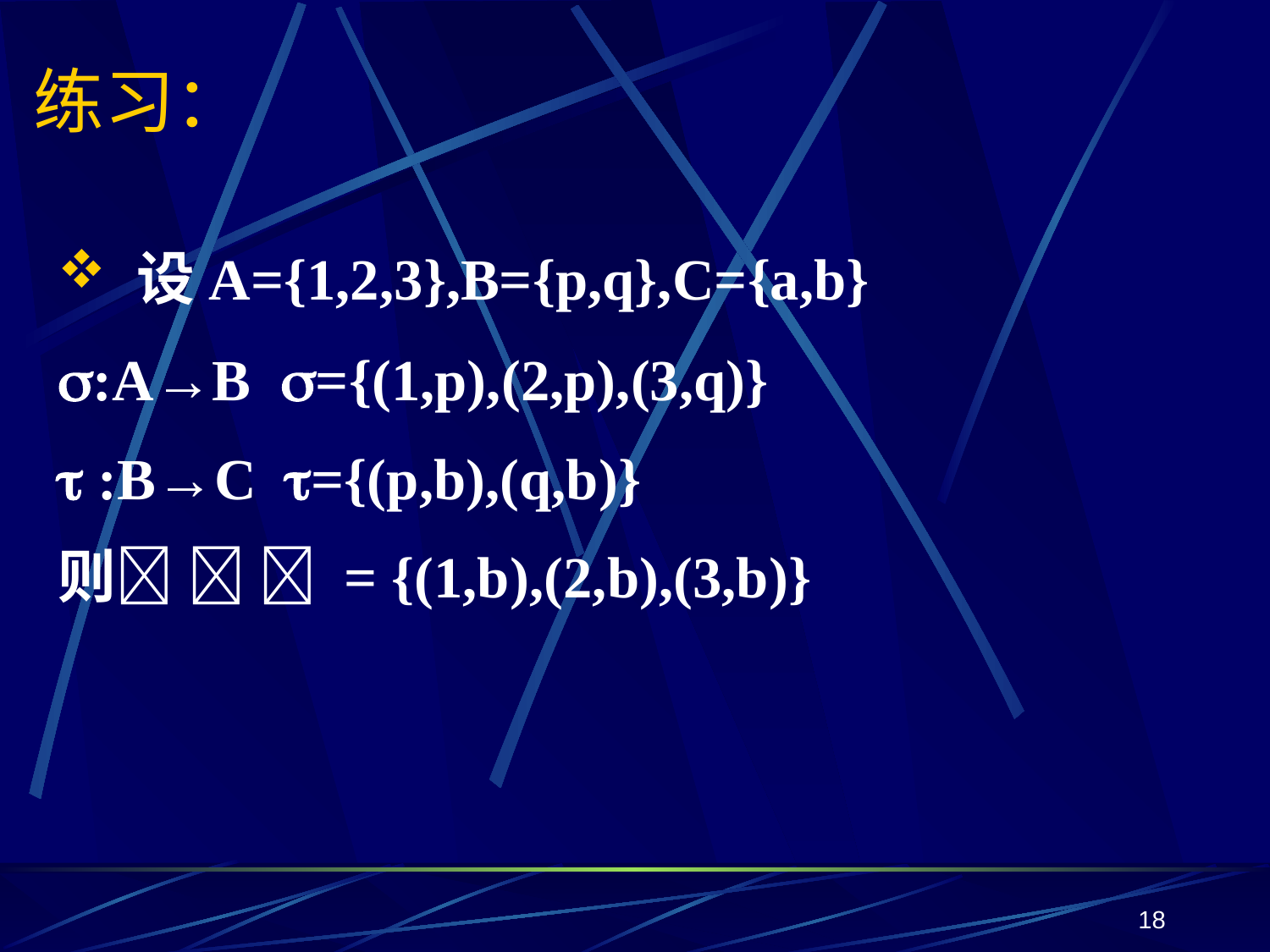

# 练习：
 设A={1,2,3},B={p,q},C={a,b}
σ:A→B  σ={(1,p),(2,p),(3,q)}
τ :B→C  τ={(p,b),(q,b)}
则τ • σ = {(1,b),(2,b),(3,b)}
18